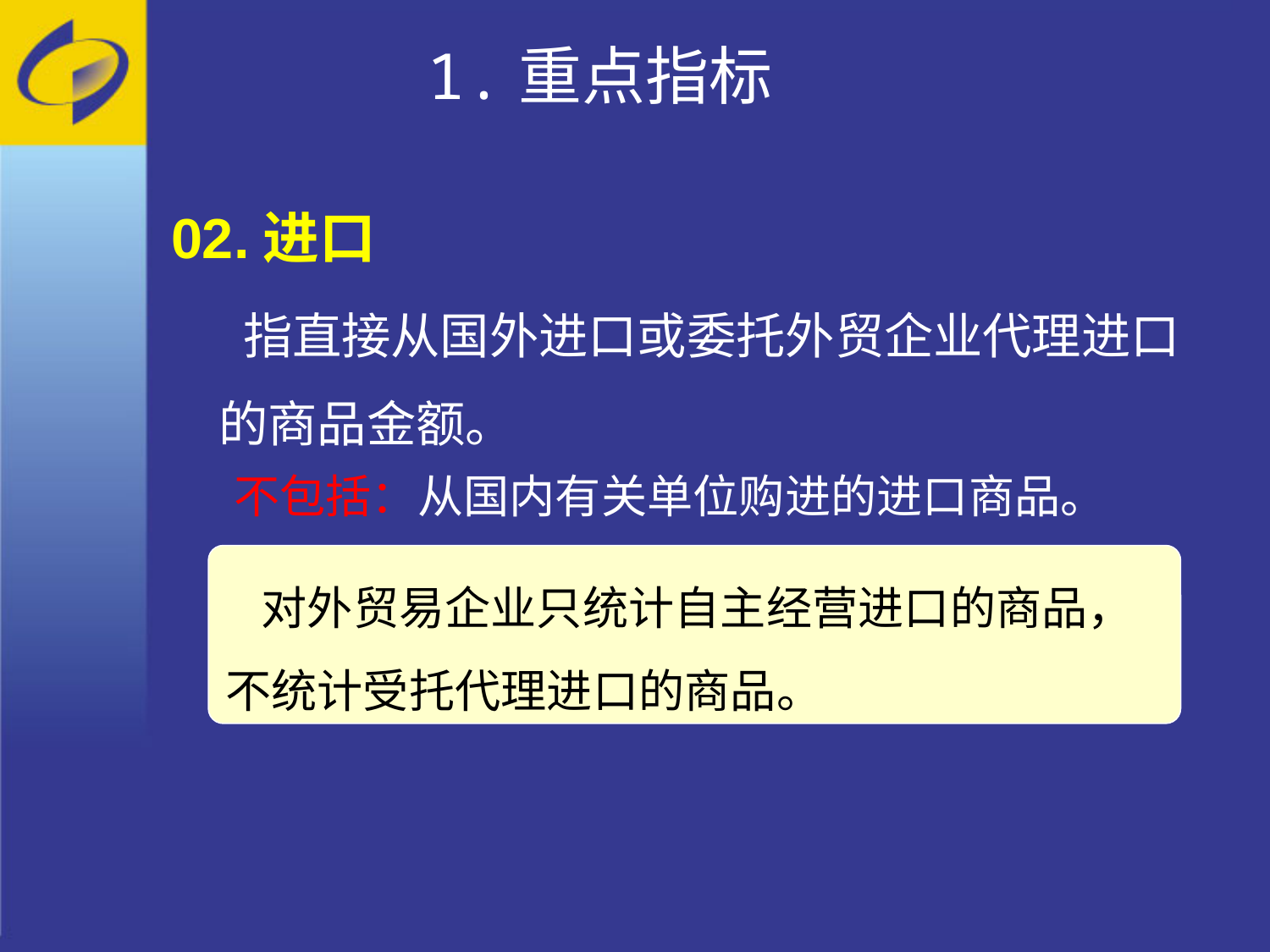

1.重点指标
02.进口
    指直接从国外进口或委托外贸企业代理进口的商品金额。
     不包括：从国内有关单位购进的进口商品。

   对外贸易企业只统计自主经营进口的商品，
不统计受托代理进口的商品。